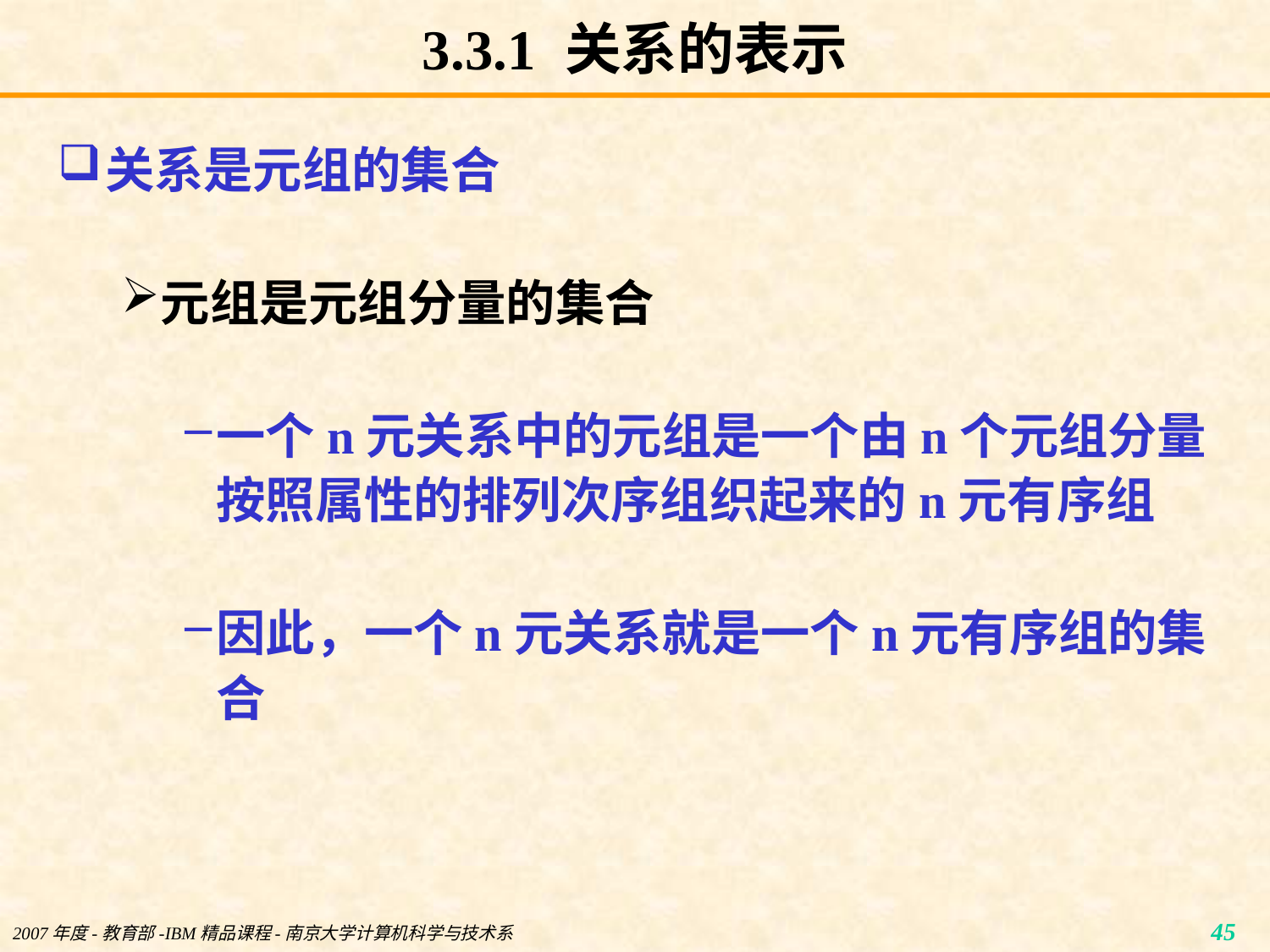

# 3.3.1 关系的表示
关系是元组的集合

元组是元组分量的集合

一个n元关系中的元组是一个由n个元组分量按照属性的排列次序组织起来的n元有序组

因此，一个n元关系就是一个n元有序组的集合
45
2007年度-教育部-IBM精品课程-南京大学计算机科学与技术系